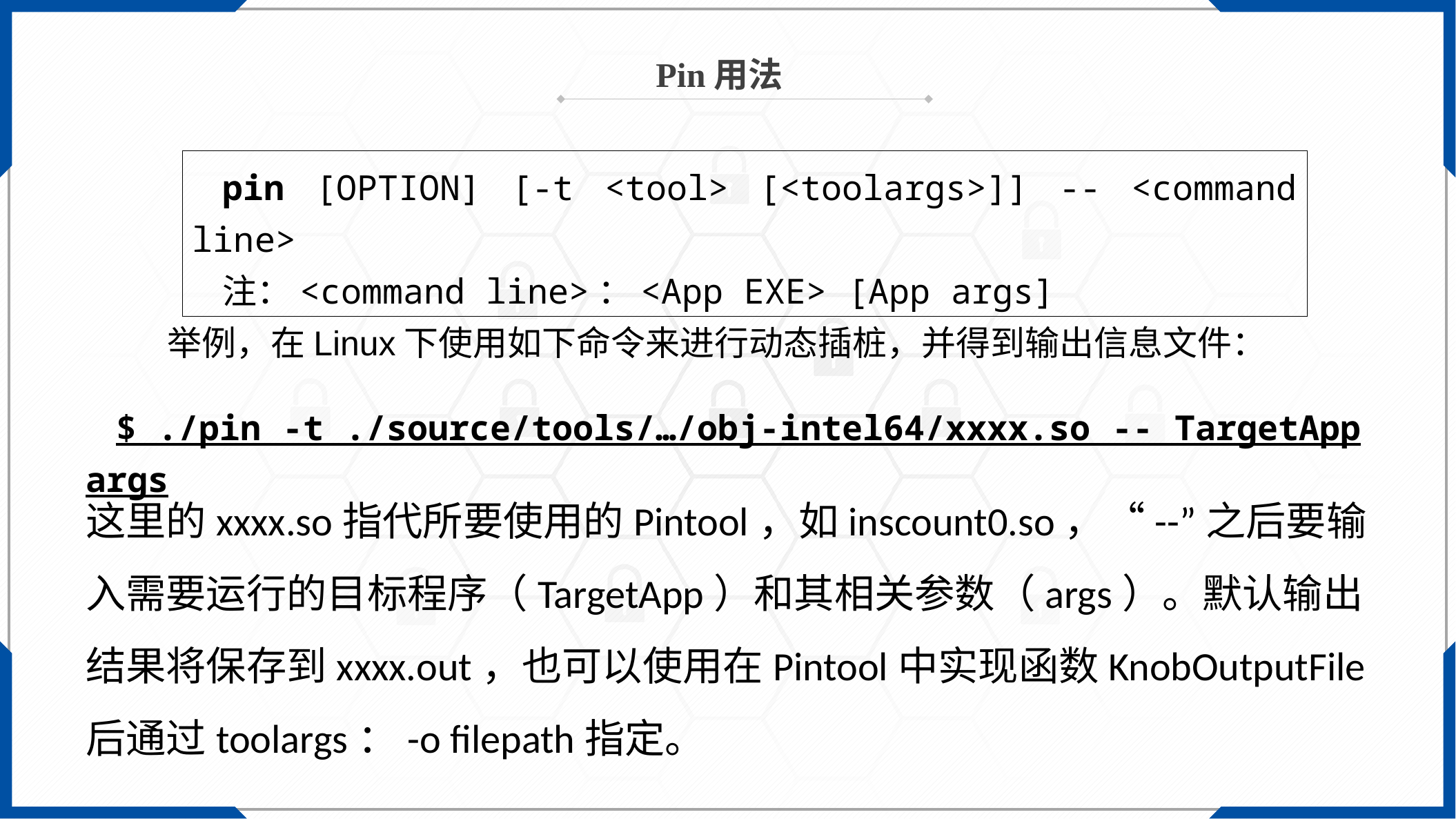

Pin用法
pin [OPTION] [-t <tool> [<toolargs>]] -- <command line>
注：<command line>：<App EXE> [App args]
举例，在Linux下使用如下命令来进行动态插桩，并得到输出信息文件：
$ ./pin -t ./source/tools/…/obj-intel64/xxxx.so -- TargetApp args
这里的xxxx.so指代所要使用的Pintool，如inscount0.so，“--”之后要输入需要运行的目标程序（TargetApp）和其相关参数（args）。默认输出结果将保存到xxxx.out，也可以使用在Pintool中实现函数KnobOutputFile后通过toolargs：-o filepath指定。